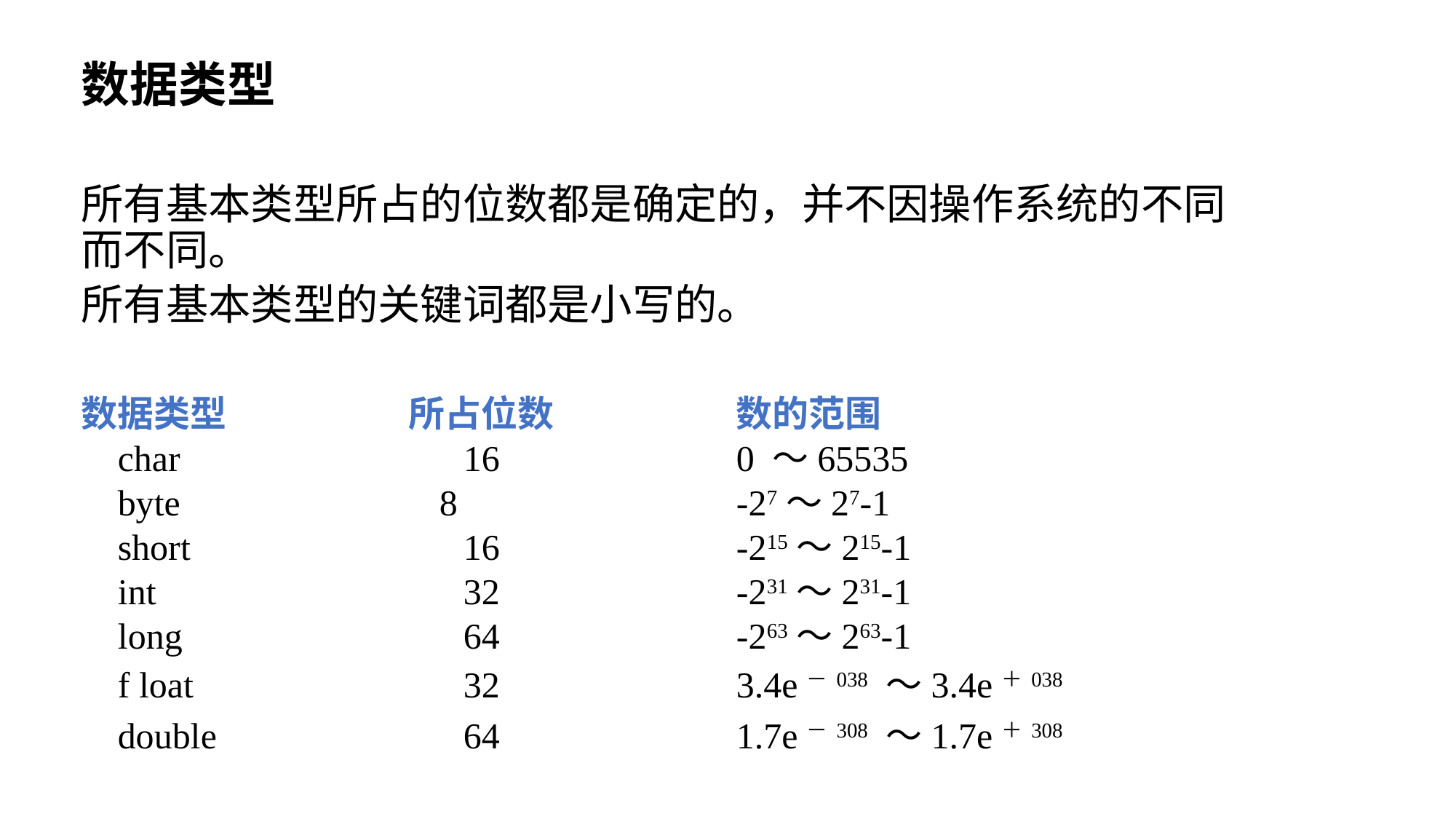

数据类型
所有基本类型所占的位数都是确定的，并不因操作系统的不同而不同。
所有基本类型的关键词都是小写的。
数据类型		所占位数		数的范围
    char			      16			0 ～65535
    byte			   8			-27～27-1
    short		      16			-215～215-1
    int			      32			-231～231-1
    long			      64			-263～263-1
    f loat		      32		            3.4e－038 ～3.4e＋038
    double		      64		            1.7e－308 ～1.7e＋308